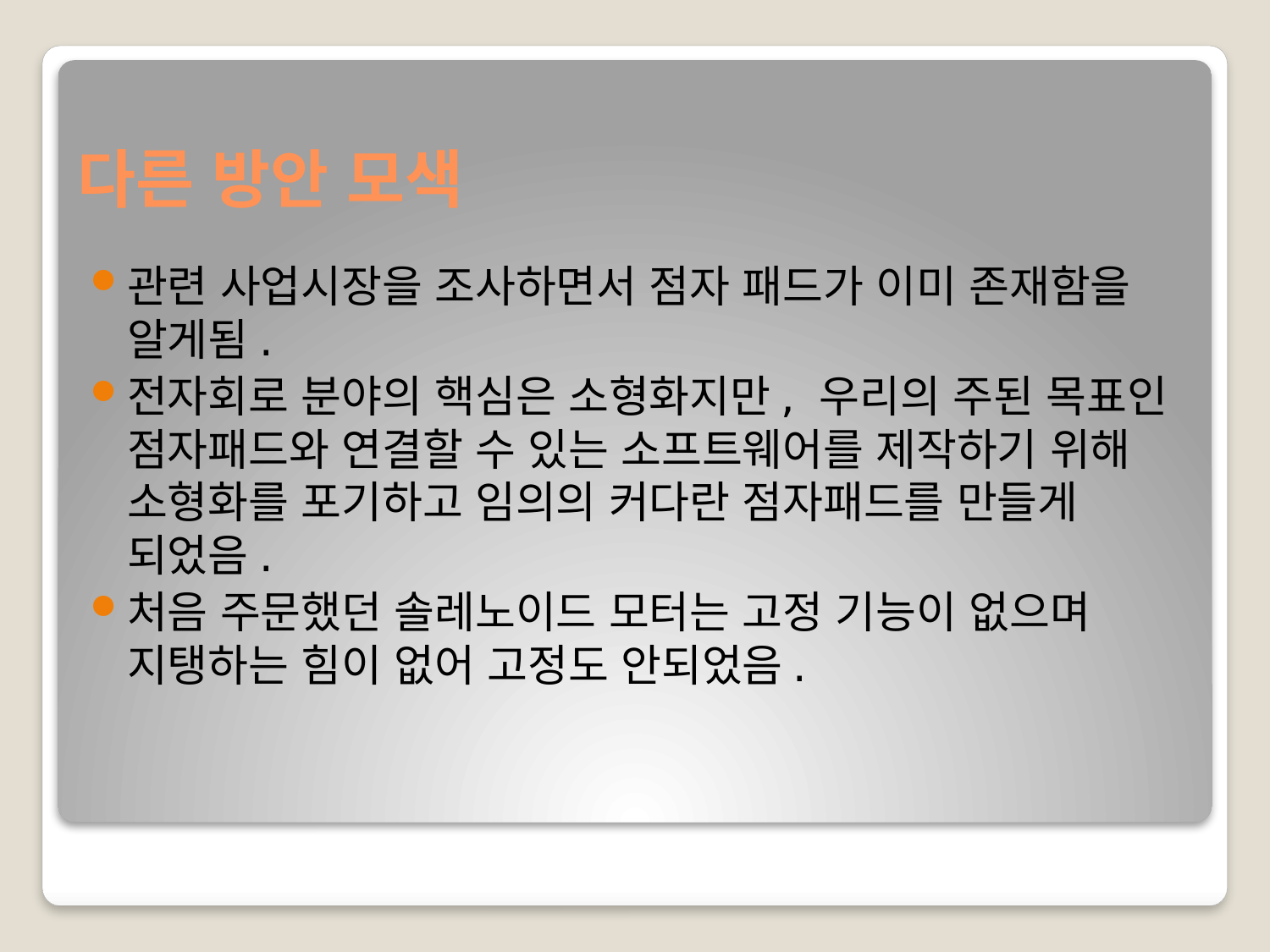

# 다른 방안 모색
관련 사업시장을 조사하면서 점자 패드가 이미 존재함을 알게됨.
전자회로 분야의 핵심은 소형화지만, 우리의 주된 목표인 점자패드와 연결할 수 있는 소프트웨어를 제작하기 위해 소형화를 포기하고 임의의 커다란 점자패드를 만들게 되었음.
처음 주문했던 솔레노이드 모터는 고정 기능이 없으며 지탱하는 힘이 없어 고정도 안되었음.